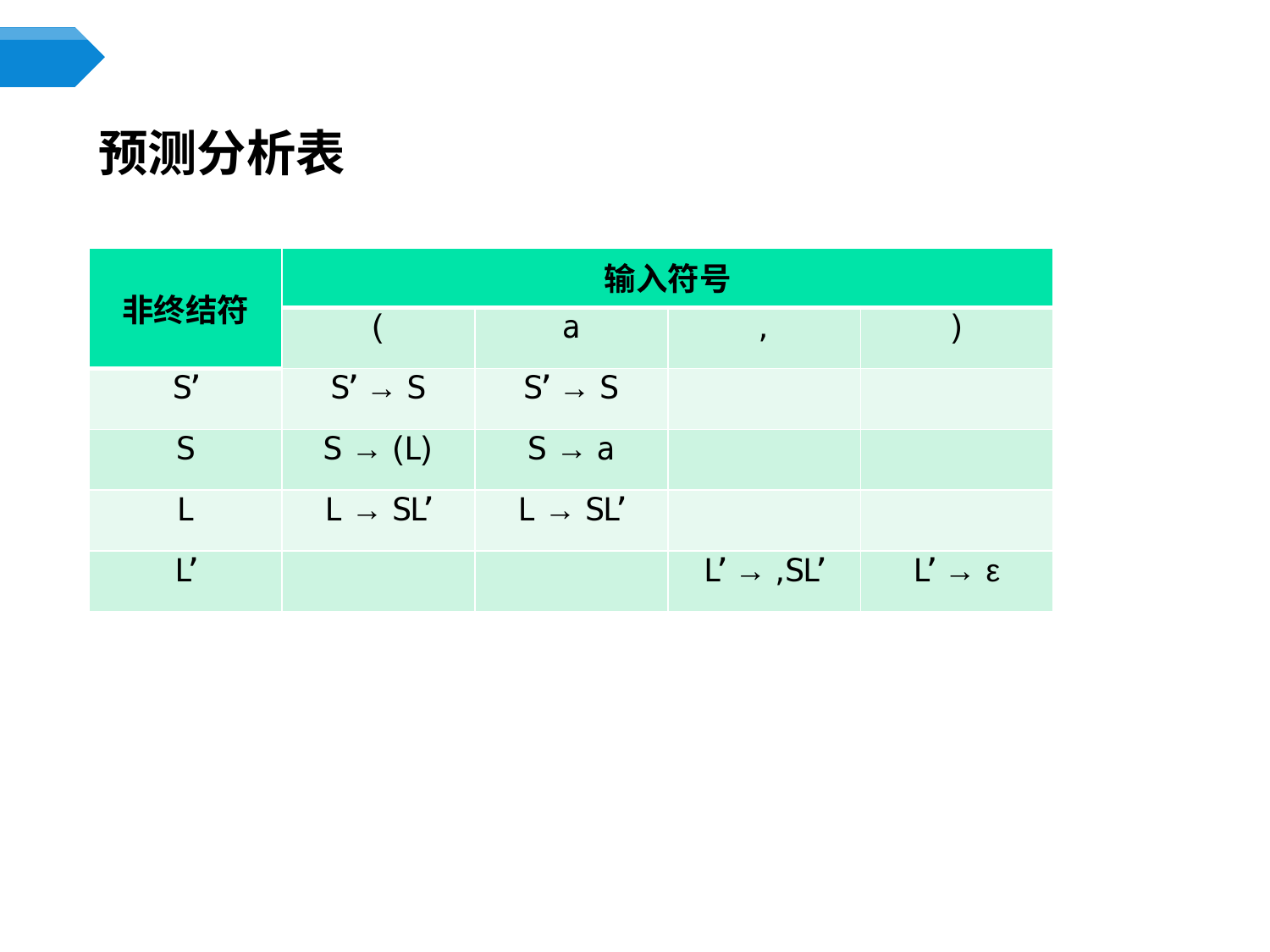

预测分析表
| 非终结符 | 输入符号 |  |  |  |
| --- | --- | --- | --- | --- |
|  | ( | a | , | ) |
| S’ | S’ → S | S’ → S |  |  |
| S | S → (L) | S → a |  |  |
| L | L → SL’ | L → SL’ |  |  |
| L’ |  |  | L’ → ,SL’ | L’ → ε |